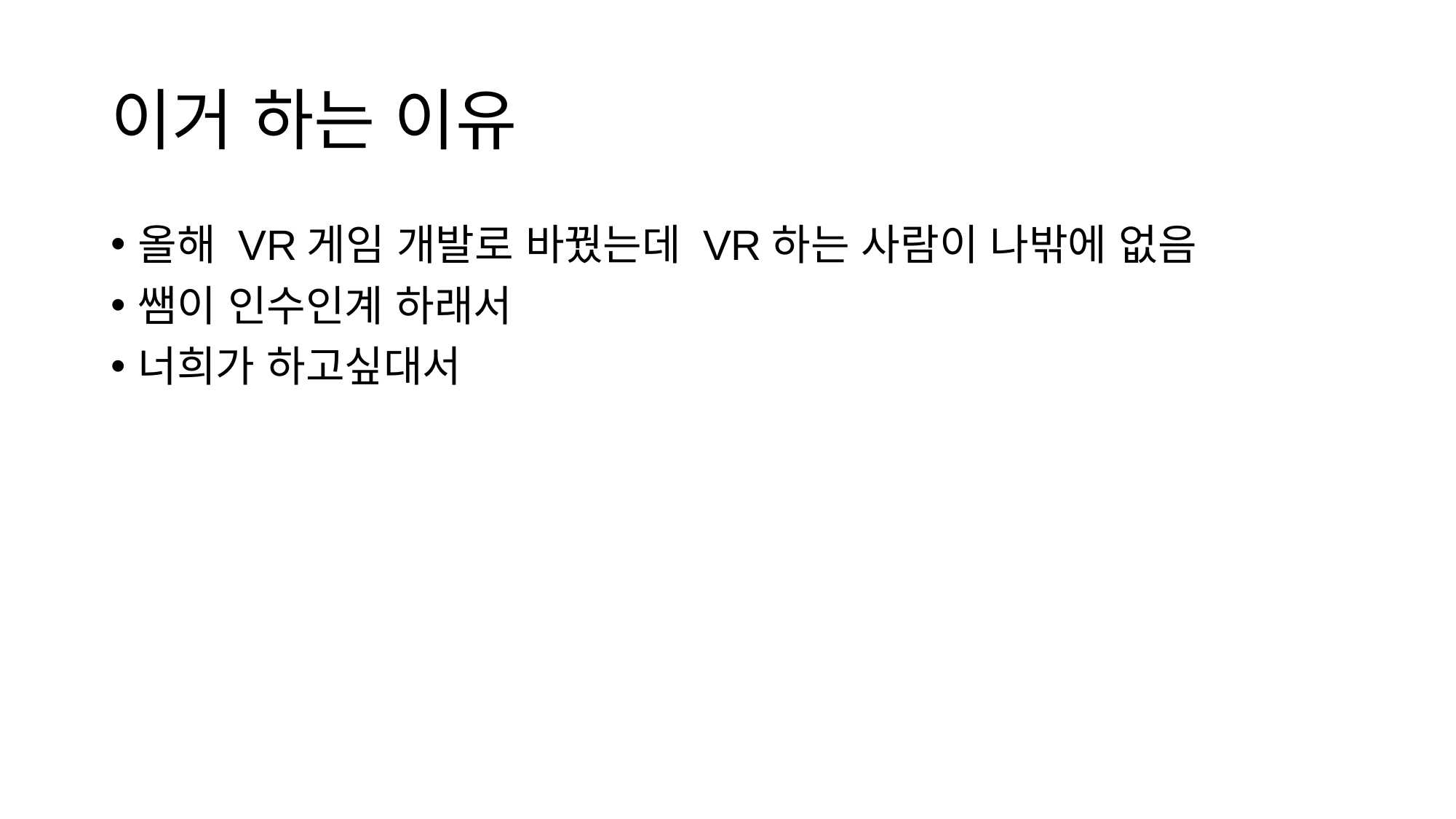

# 이거 하는 이유
올해 VR게임 개발로 바꿨는데 VR하는 사람이 나밖에 없음
쌤이 인수인계 하래서
너희가 하고싶대서